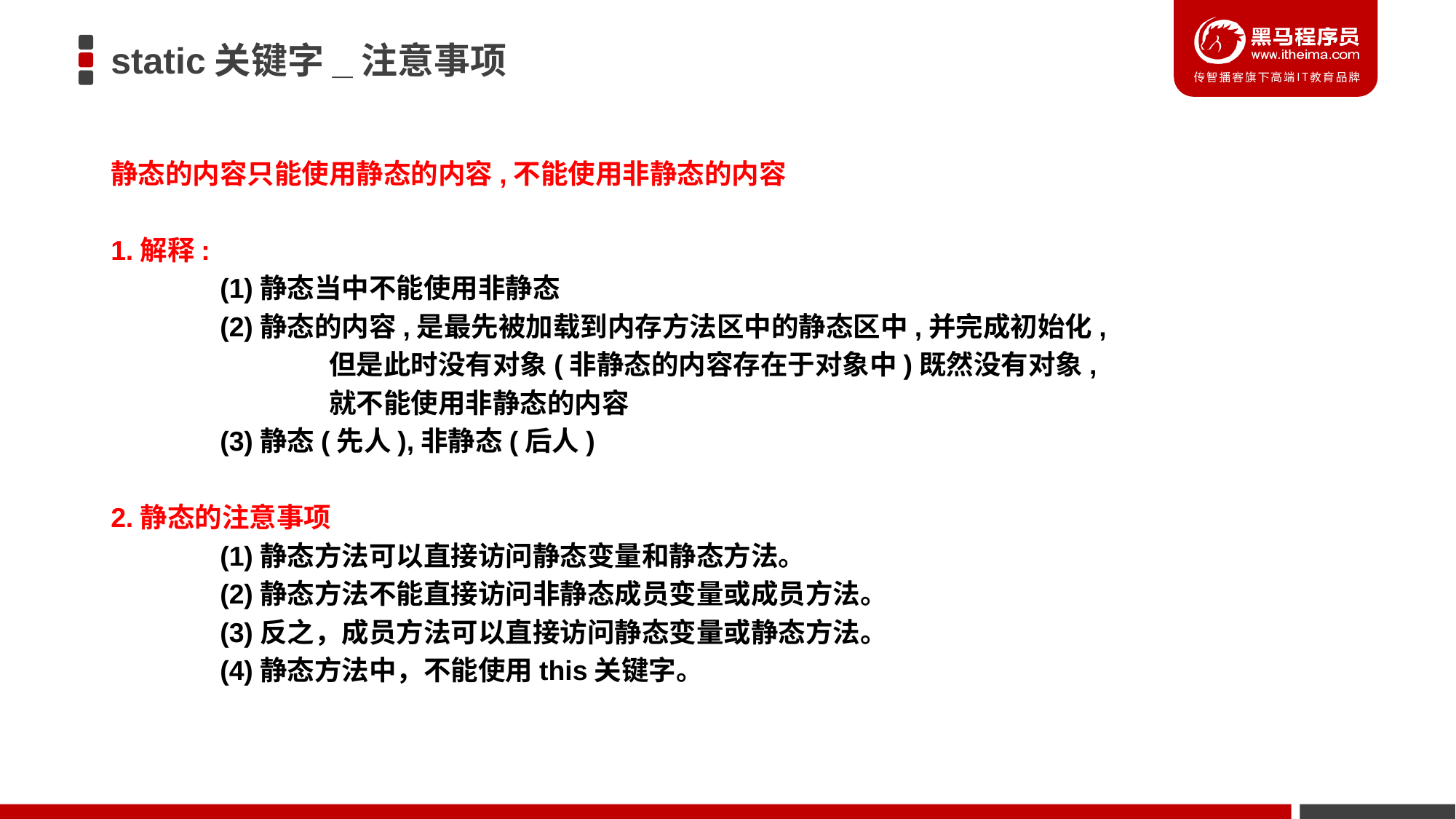

# static关键字_注意事项
静态的内容只能使用静态的内容,不能使用非静态的内容

1.解释:
	(1)静态当中不能使用非静态
	(2)静态的内容,是最先被加载到内存方法区中的静态区中,并完成初始化,
		但是此时没有对象(非静态的内容存在于对象中)既然没有对象,
		就不能使用非静态的内容
	(3)静态(先人),非静态(后人)

2.静态的注意事项
	(1)静态方法可以直接访问静态变量和静态方法。
	(2)静态方法不能直接访问非静态成员变量或成员方法。
	(3)反之，成员方法可以直接访问静态变量或静态方法。
	(4)静态方法中，不能使用this关键字。